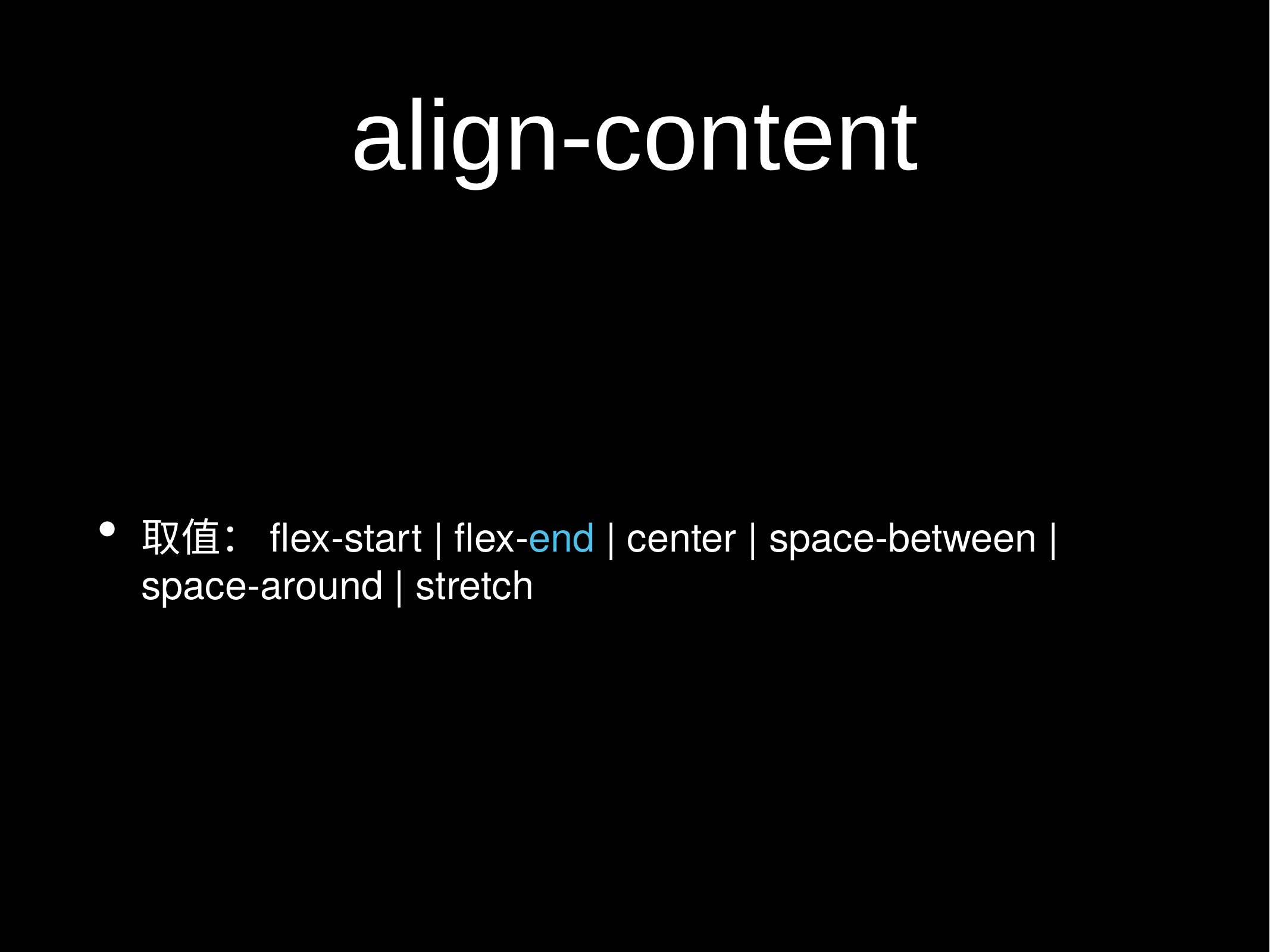

# align-content
取值：flex-start | flex-end | center | space-between | space-around | stretch